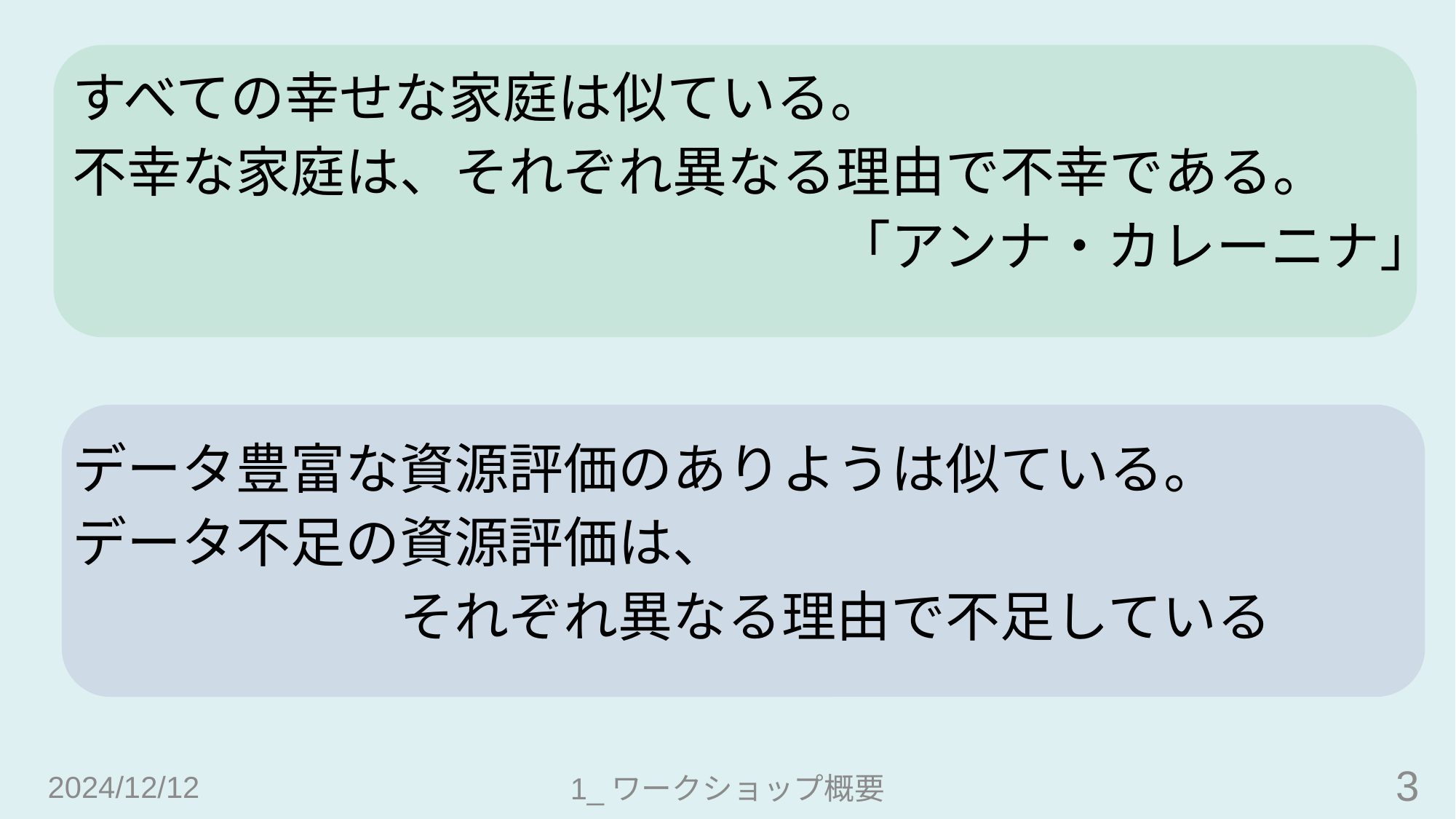

すべての幸せな家庭は似ている。
不幸な家庭は、それぞれ異なる理由で不幸である。
							「アンナ・カレーニナ」

データ豊富な資源評価のありようは似ている。
データ不足の資源評価は、
			それぞれ異なる理由で不足している

3
2024/12/12
1_ワークショップ概要